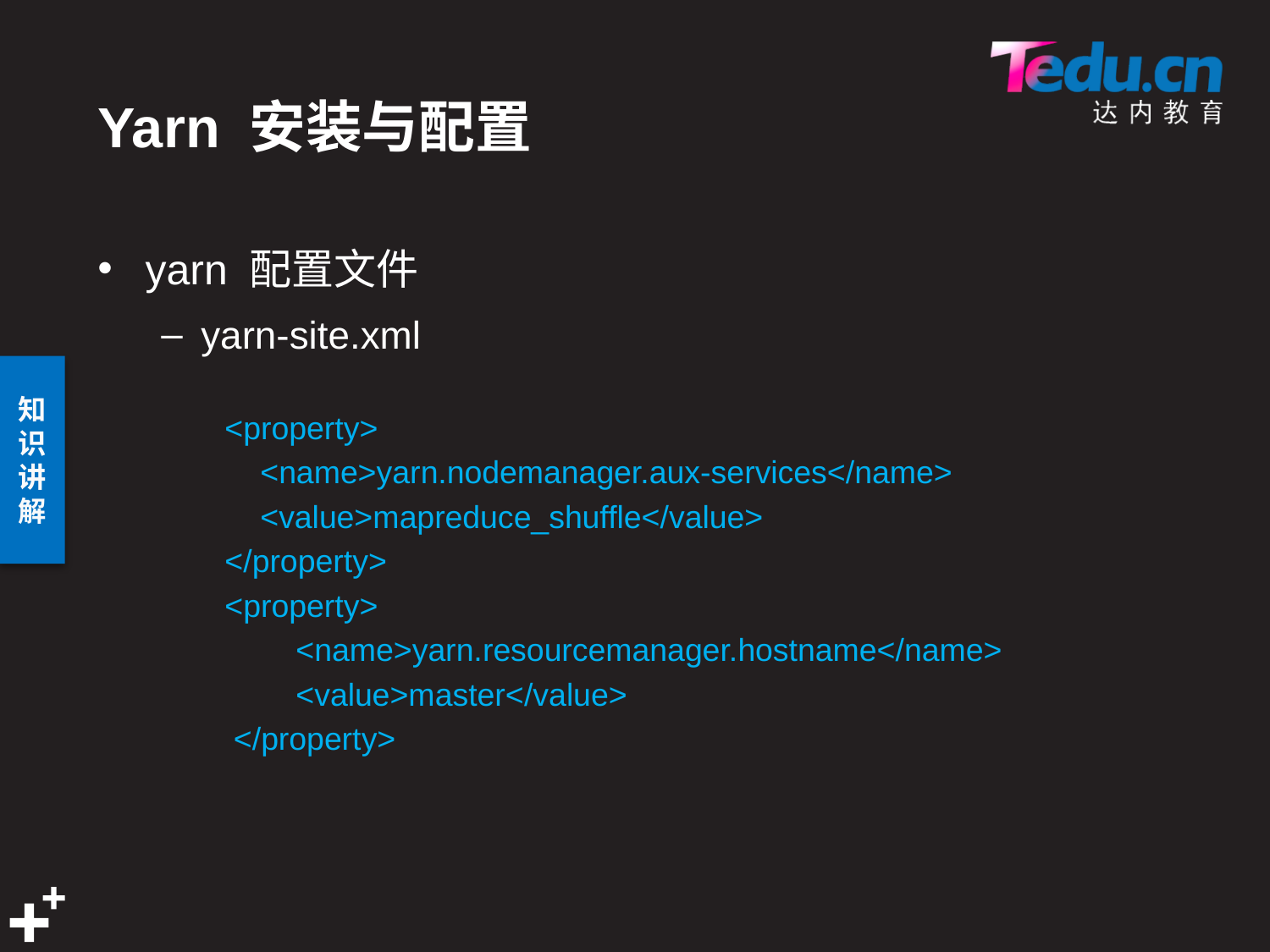

# Yarn 安装与配置
yarn 配置文件
yarn-site.xml

<property>
    <name>yarn.nodemanager.aux-services</name>
    <value>mapreduce_shuffle</value>
</property>
<property>
        <name>yarn.resourcemanager.hostname</name>
        <value>master</value>
 </property>